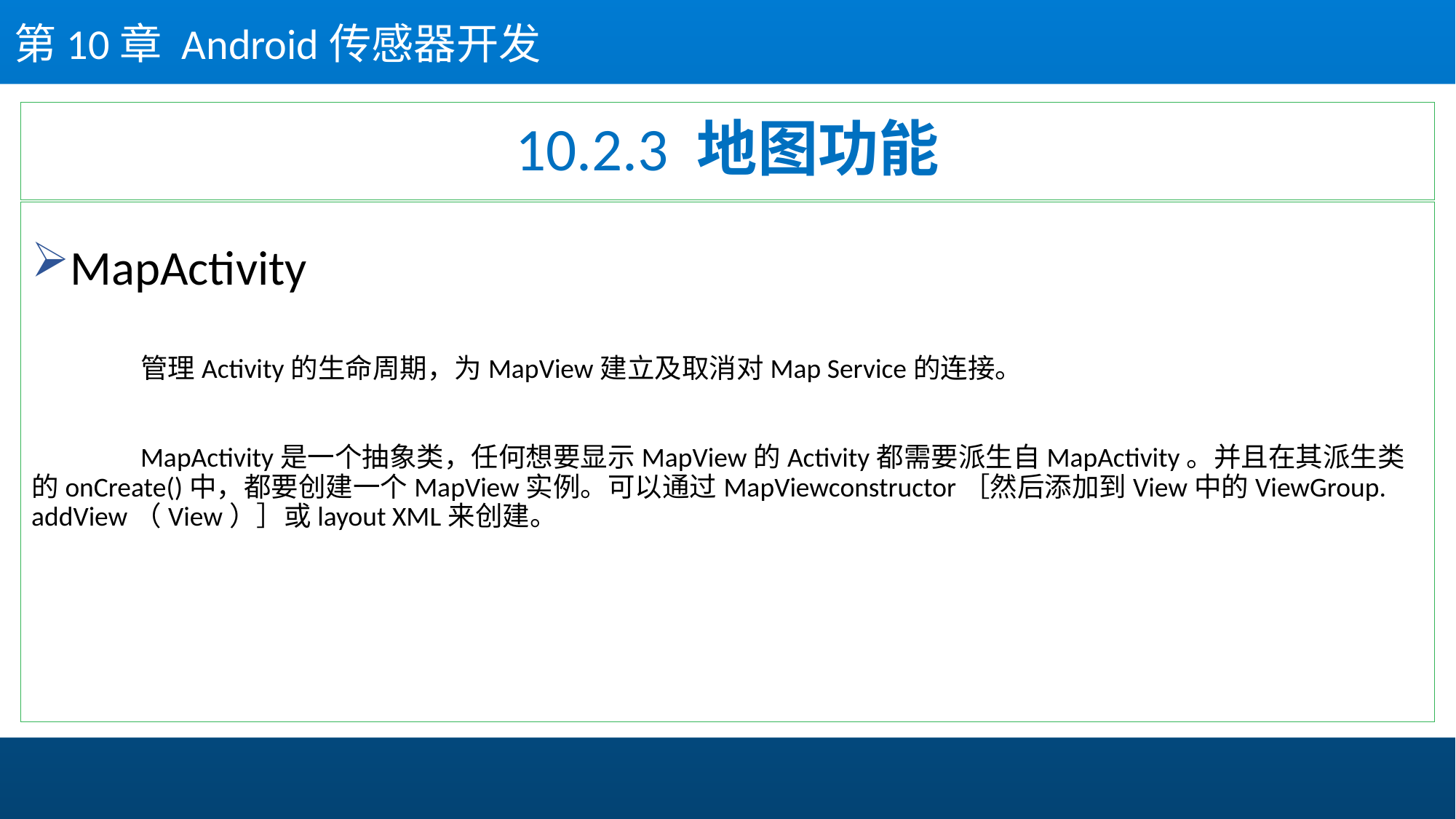

第10章 Android传感器开发

# 10.2.3 地图功能
MapActivity

	管理Activity的生命周期，为MapView建立及取消对Map Service的连接。

	MapActivity是一个抽象类，任何想要显示MapView的Activity都需要派生自MapActivity。并且在其派生类的onCreate()中，都要创建一个MapView实例。可以通过MapViewconstructor［然后添加到View中的ViewGroup. addView（View）］或layout XML来创建。